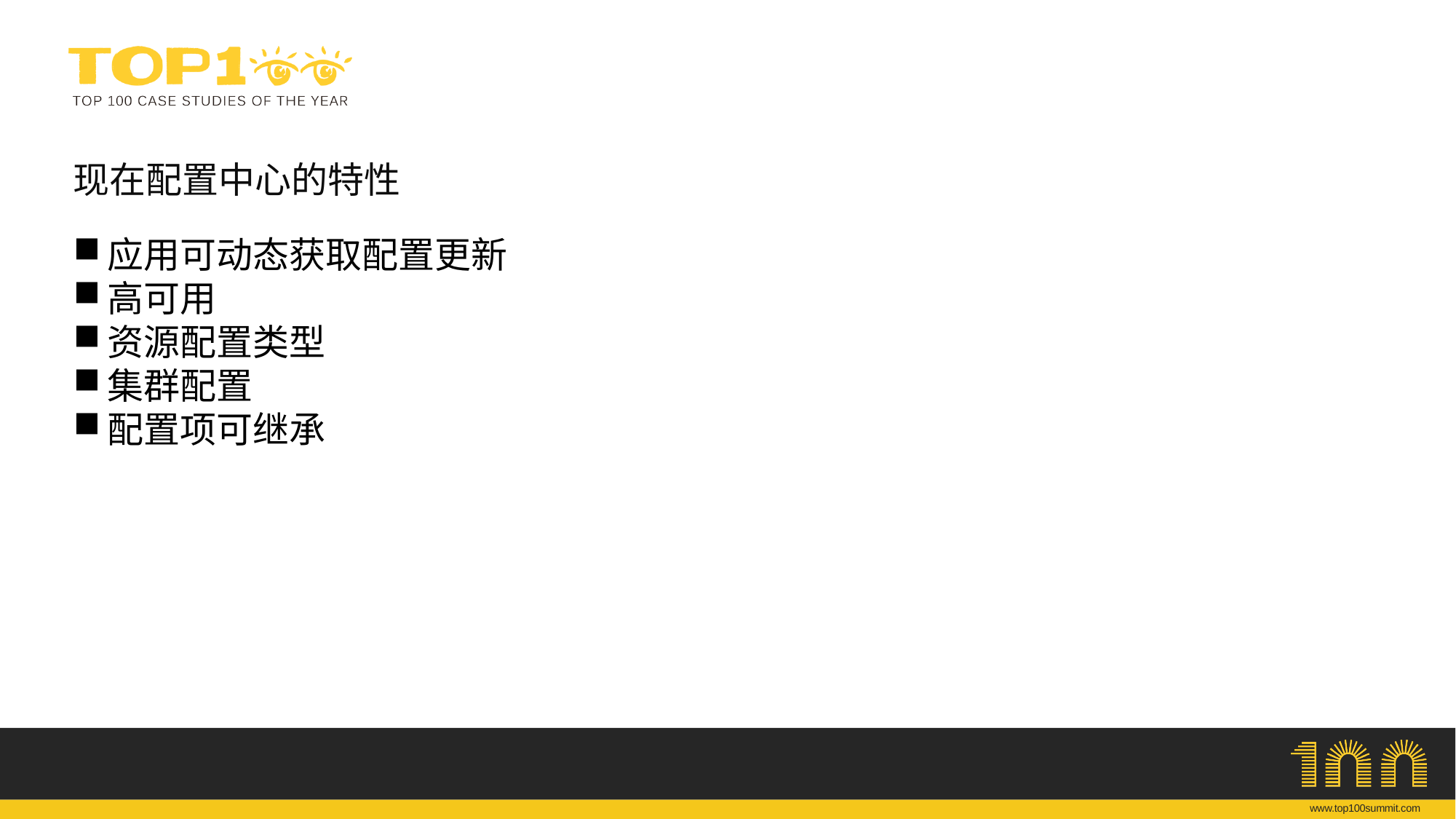

# 现在配置中心的特性
应用可动态获取配置更新
高可用
资源配置类型
集群配置
配置项可继承